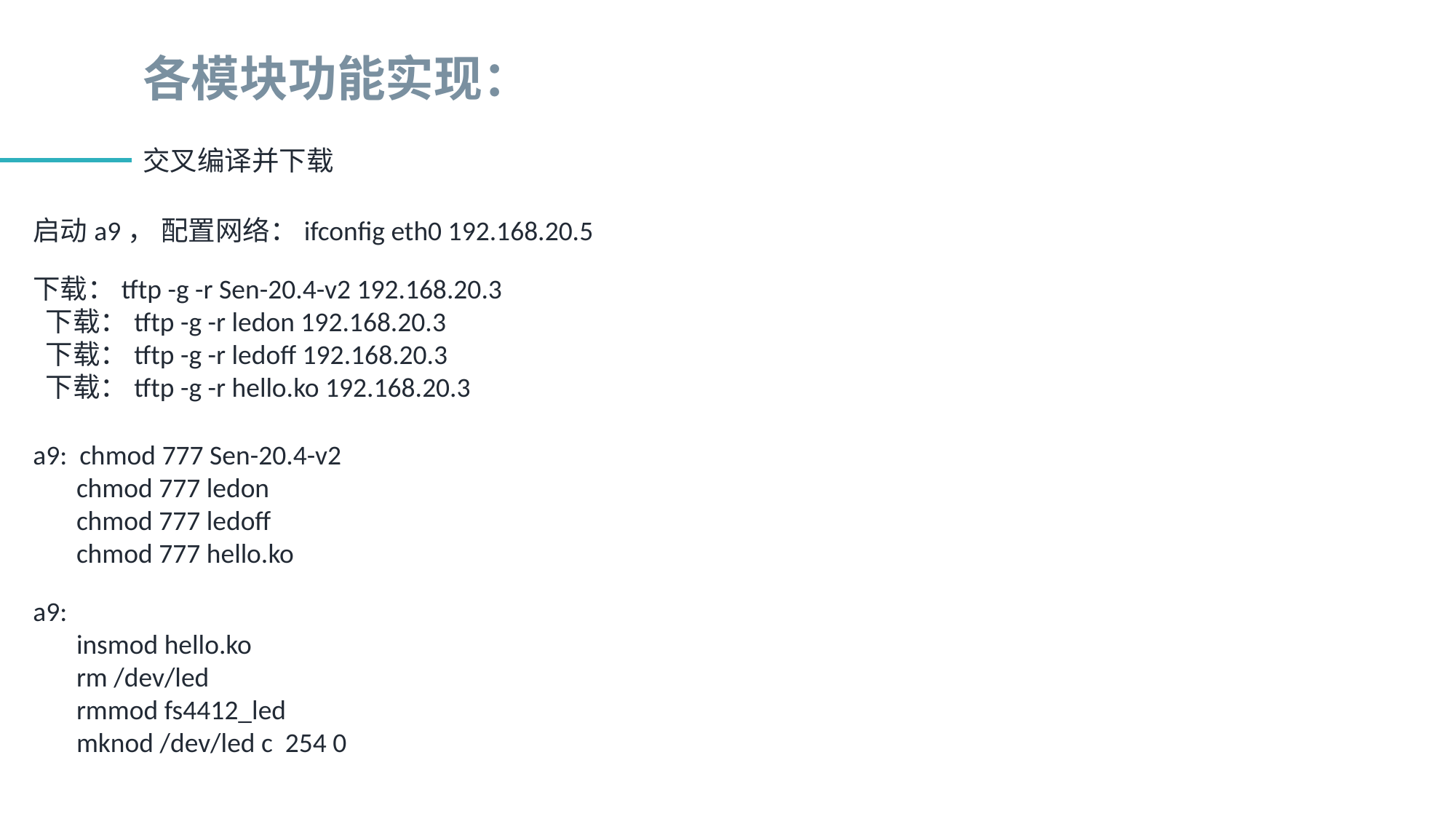

各模块功能实现：

交叉编译并下载
启动a9， 配置网络：ifconfig eth0 192.168.20.5
下载：tftp -g -r Sen-20.4-v2 192.168.20.3
 下载：tftp -g -r ledon 192.168.20.3
 下载：tftp -g -r ledoff 192.168.20.3
 下载：tftp -g -r hello.ko 192.168.20.3
a9:  chmod 777 Sen-20.4-v2
       chmod 777 ledon
       chmod 777 ledoff
       chmod 777 hello.ko
a9:
       insmod hello.ko
       rm /dev/led
       rmmod fs4412_led
       mknod /dev/led c  254 0